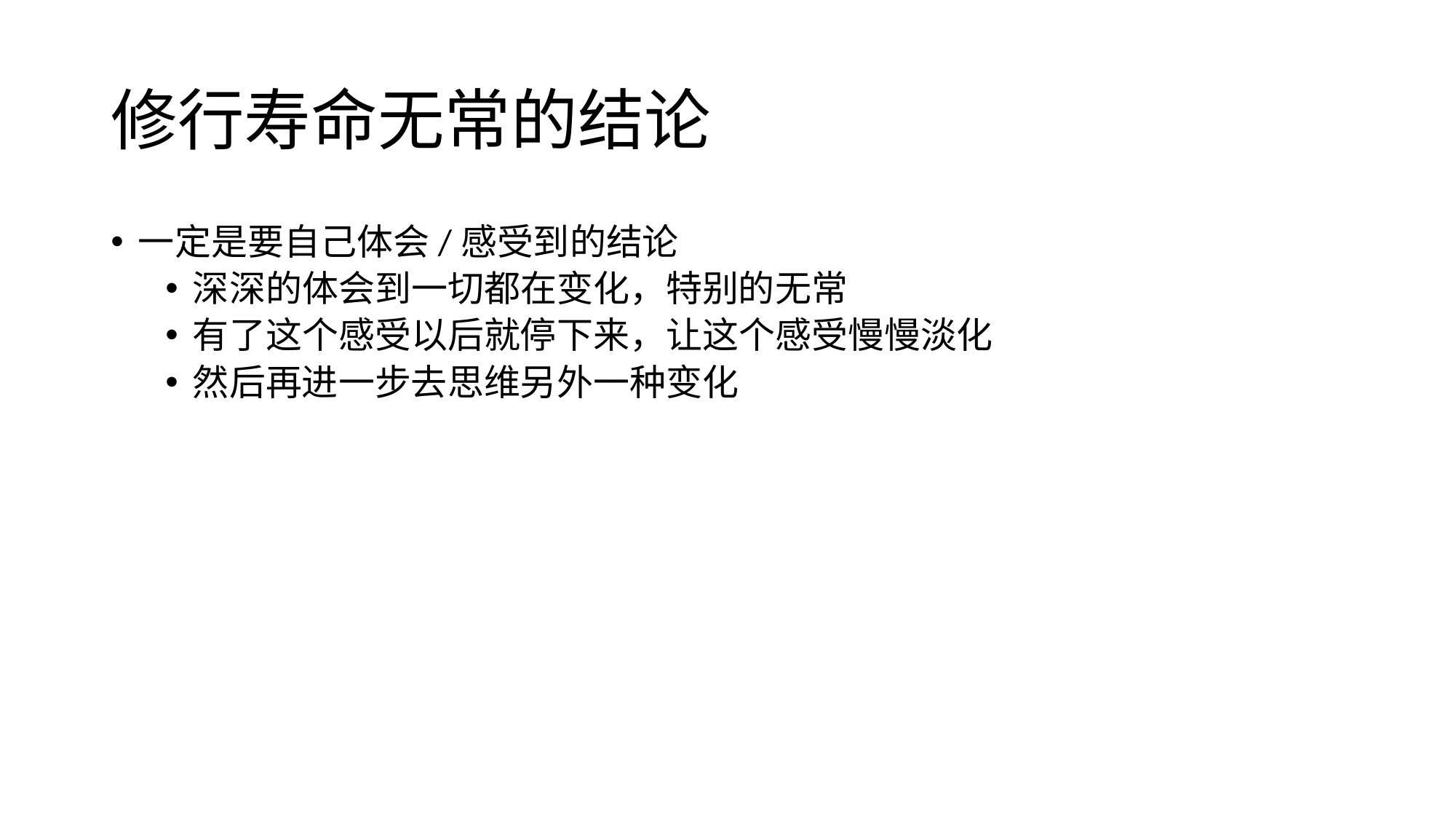

# 修行寿命无常的结论
一定是要自己体会/感受到的结论
深深的体会到一切都在变化，特别的无常
有了这个感受以后就停下来，让这个感受慢慢淡化
然后再进一步去思维另外一种变化